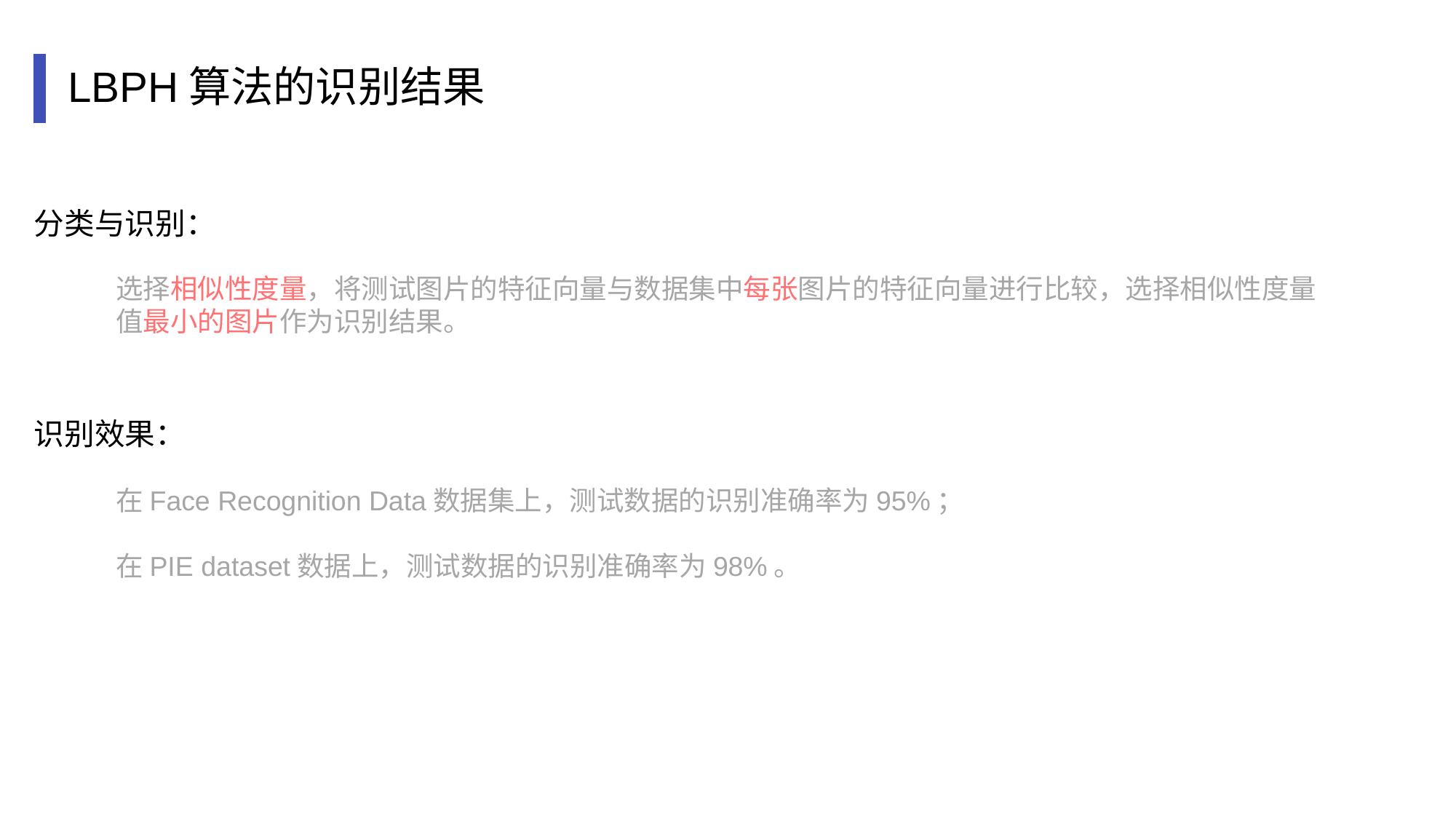

LBPH算法的识别结果
分类与识别：
选择相似性度量，将测试图片的特征向量与数据集中每张图片的特征向量进行比较，选择相似性度量值最小的图片作为识别结果。
识别效果：
在Face Recognition Data数据集上，测试数据的识别准确率为95%；

在PIE dataset数据上，测试数据的识别准确率为98%。